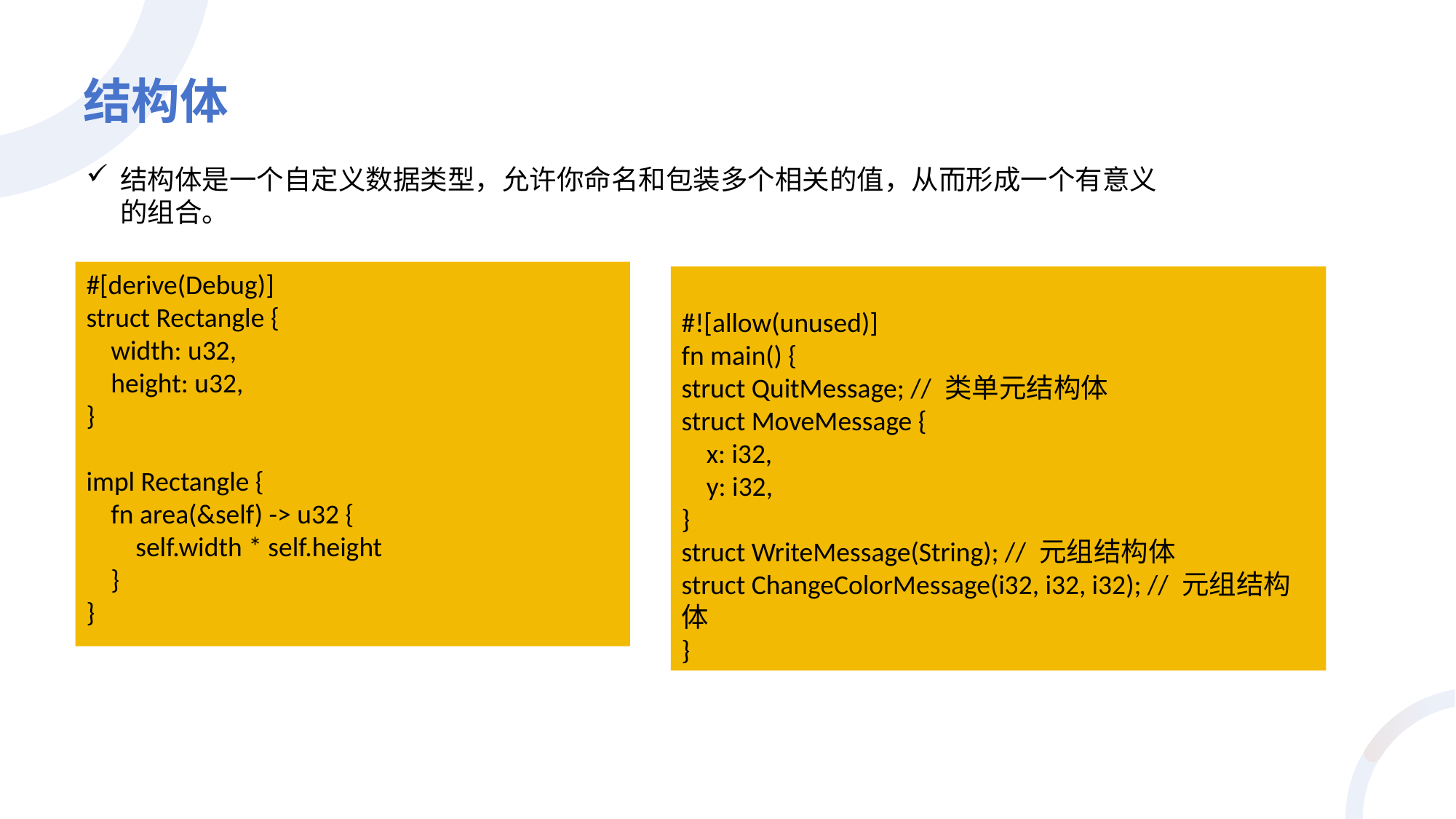

# 结构体
结构体是一个自定义数据类型，允许你命名和包装多个相关的值，从而形成一个有意义的组合。
#[derive(Debug)]
struct Rectangle {
    width: u32,
    height: u32,
}

impl Rectangle {
    fn area(&self) -> u32 {
        self.width * self.height
    }
}

#![allow(unused)]
fn main() {
struct QuitMessage; // 类单元结构体
struct MoveMessage {
    x: i32,
    y: i32,
}
struct WriteMessage(String); // 元组结构体
struct ChangeColorMessage(i32, i32, i32); // 元组结构体
}